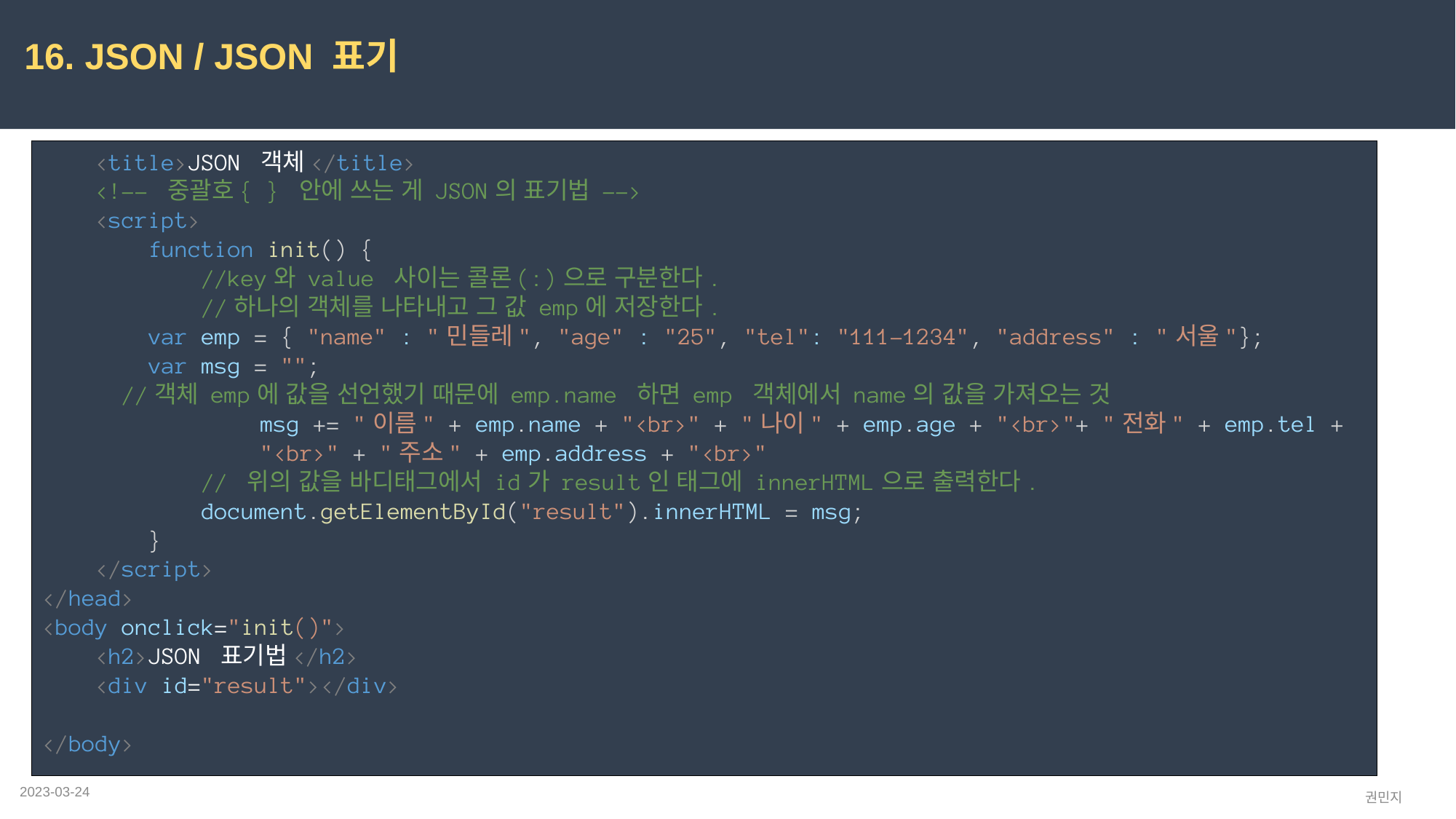

16. JSON / JSON 표기
    <title>JSON 객체</title>
    <!-- 중괄호{ } 안에 쓰는 게 JSON의 표기법 -->
    <script>
        function init() {
            //key와 value 사이는 콜론(:)으로 구분한다.
            //하나의 객체를 나타내고 그 값 emp에 저장한다.
        var emp = { "name" : "민들레", "age" : "25", "tel": "111-1234", "address" : "서울"};
        var msg = "";
      //객체 emp에 값을 선언했기 때문에 emp.name 하면 emp 객체에서 name의 값을 가져오는 것
      		msg += "이름" + emp.name + "<br>" + "나이" + emp.age + "<br>"+ "전화" + emp.tel +
		"<br>" + "주소" + emp.address + "<br>"
            // 위의 값을 바디태그에서 id가 result인 태그에 innerHTML으로 출력한다.
            document.getElementById("result").innerHTML = msg;
        }
    </script>
</head>
<body onclick="init()">
    <h2>JSON 표기법</h2>
    <div id="result"></div>

</body>
2023-03-24
권민지